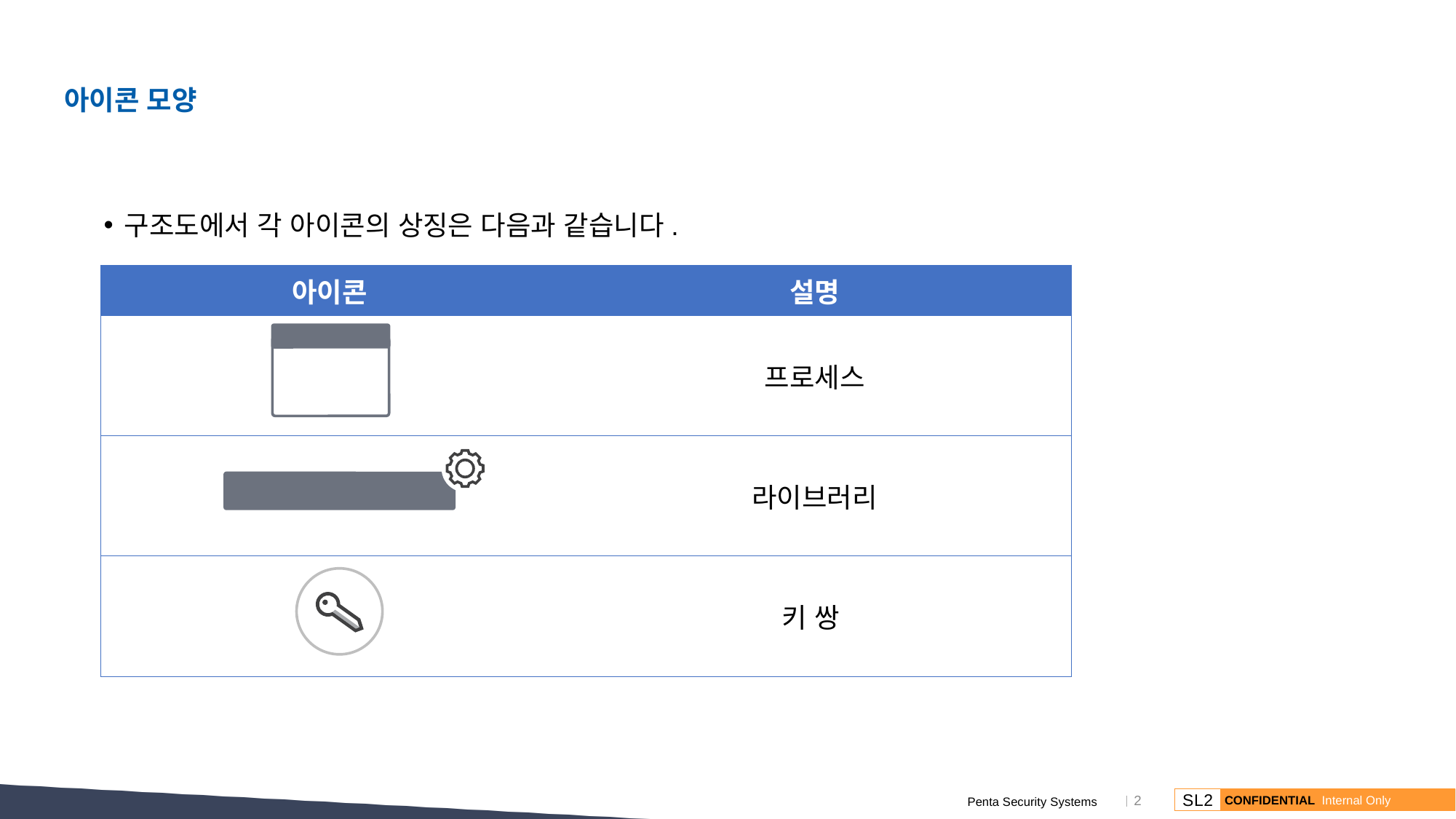

# 아이콘 모양

구조도에서 각 아이콘의 상징은 다음과 같습니다.
| 아이콘 | 설명 |
| --- | --- |
|  | 프로세스 |
|  | 라이브러리 |
|  | 키 쌍 |

2